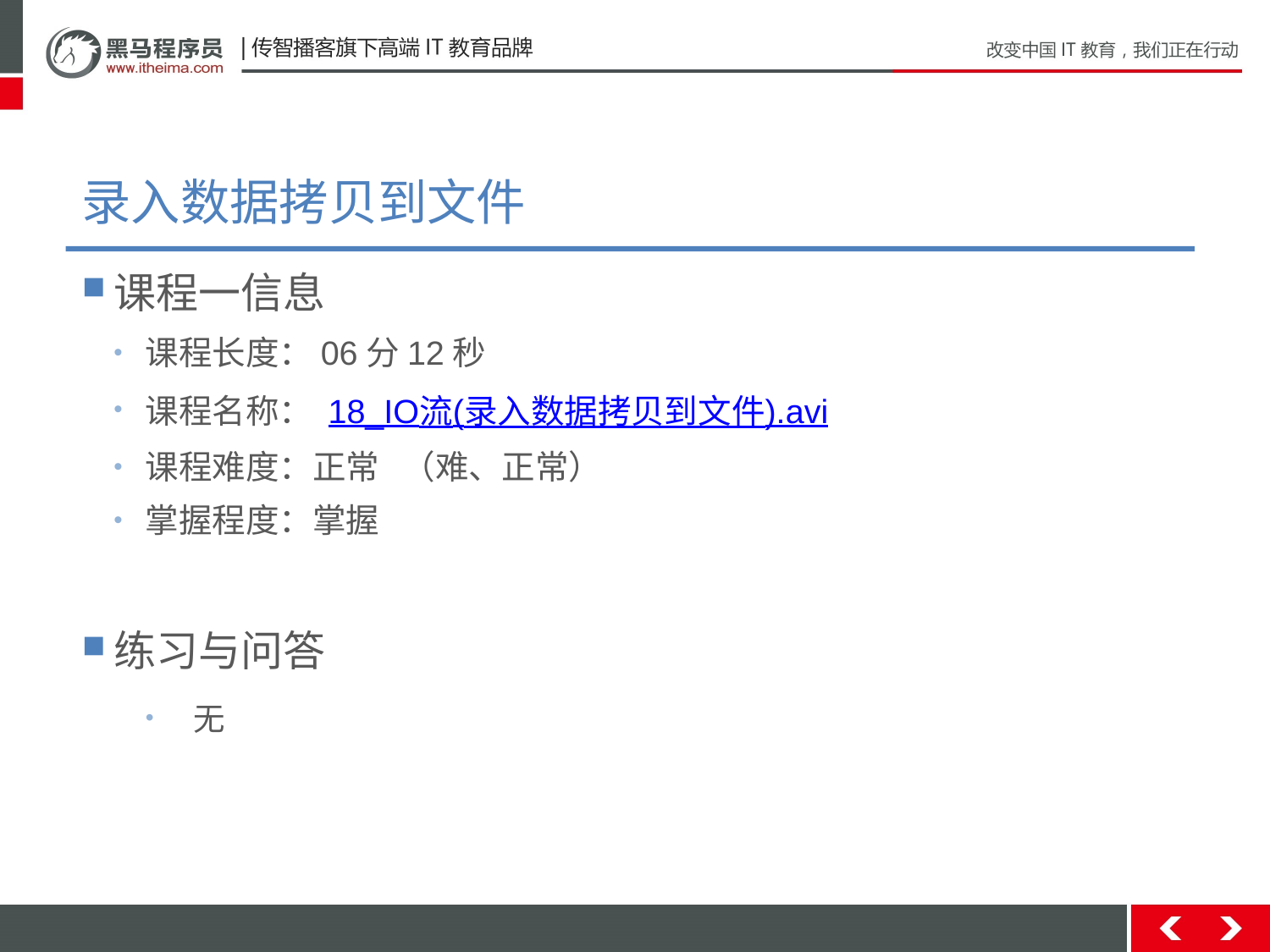

# 录入数据拷贝到文件
课程一信息
课程长度：06分12秒
课程名称： 18_IO流(录入数据拷贝到文件).avi
课程难度：正常   （难、正常）
掌握程度：掌握

练习与问答
无